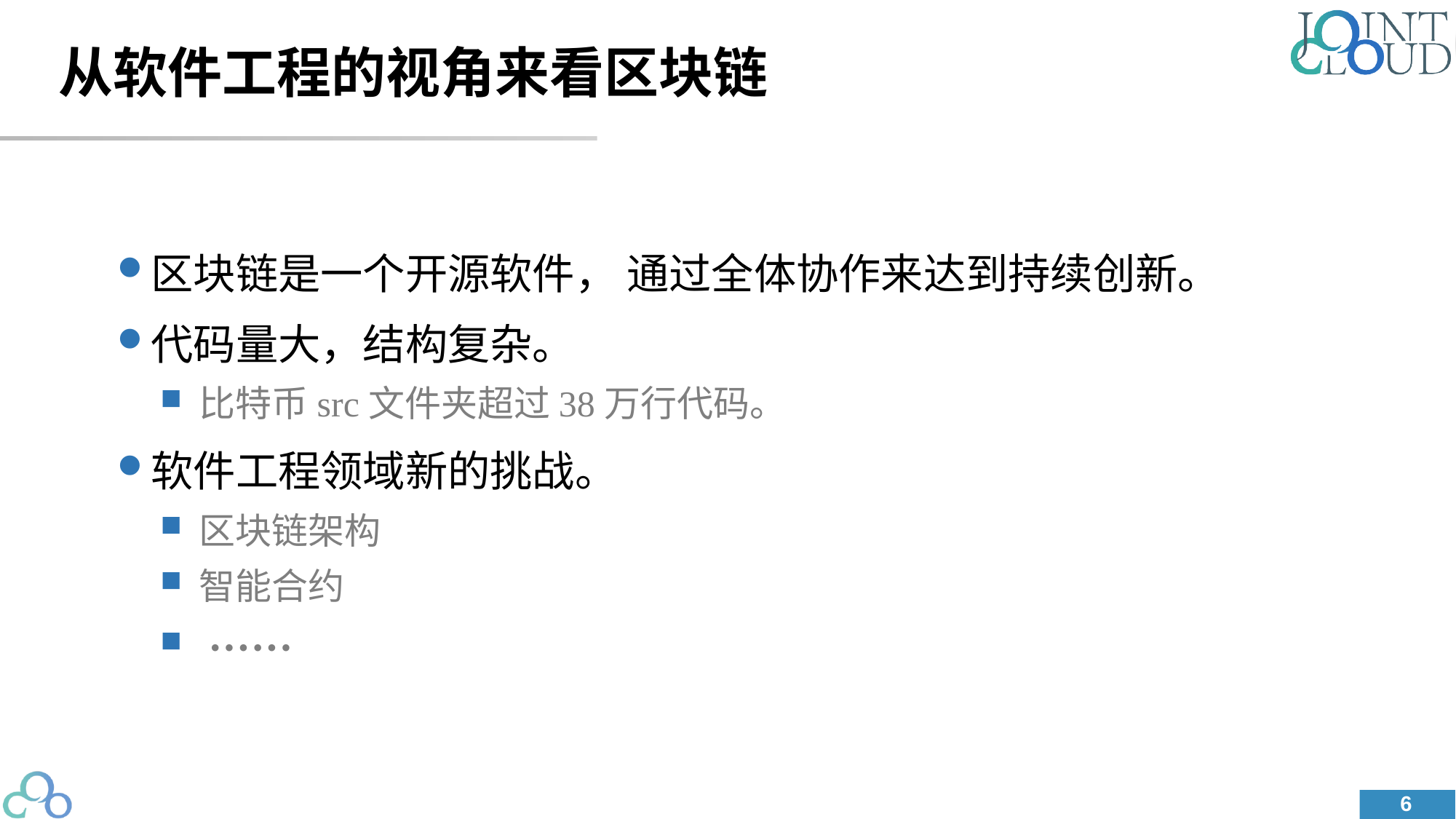

# 从软件工程的视角来看区块链
区块链是一个开源软件， 通过全体协作来达到持续创新。
代码量大，结构复杂。
比特币src文件夹超过38万行代码。
软件工程领域新的挑战。
区块链架构
智能合约
 ······

6